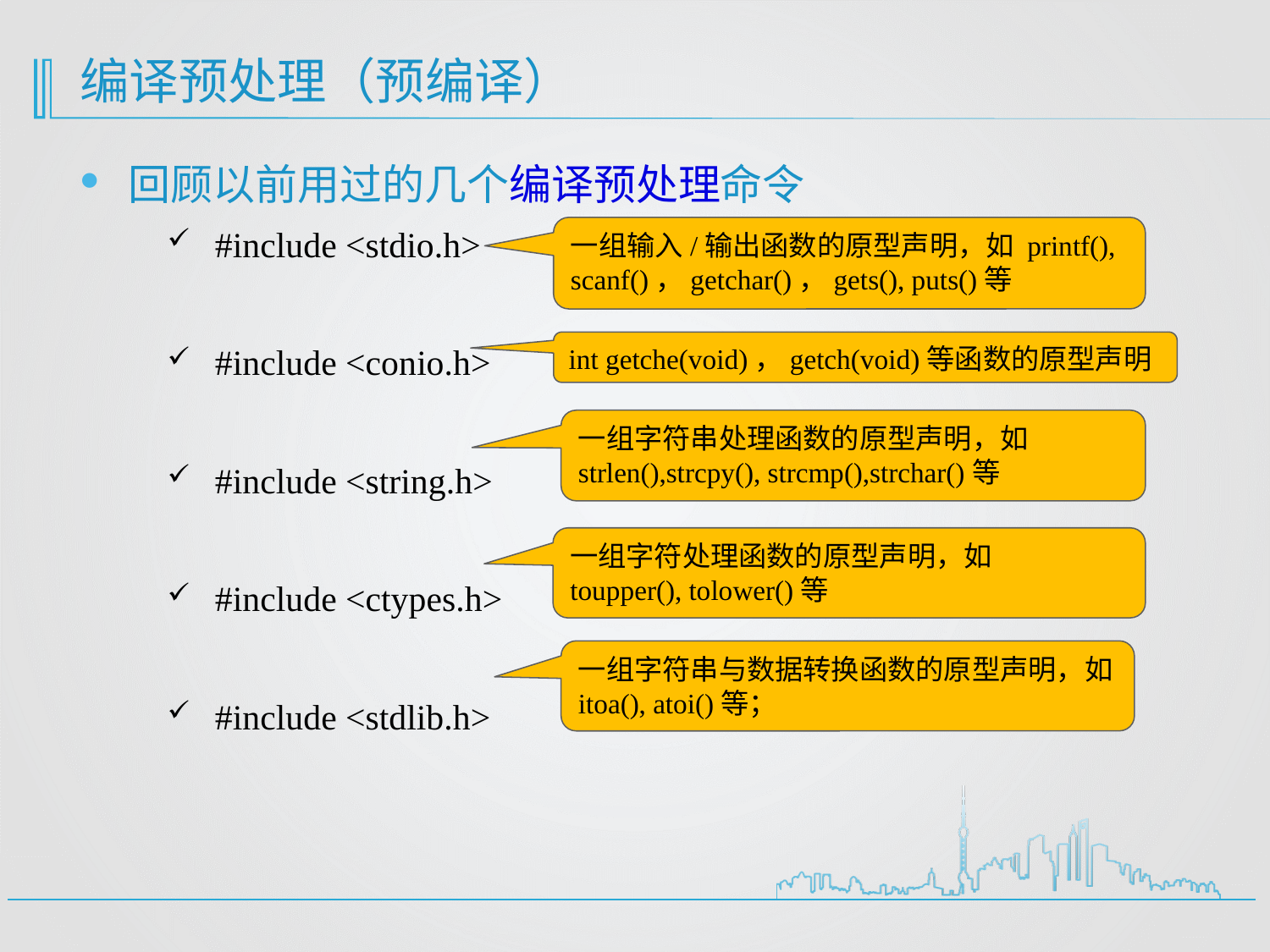

# 编译预处理（预编译）
回顾以前用过的几个编译预处理命令
#include <stdio.h>

#include <conio.h>

#include <string.h>

#include <ctypes.h>

#include <stdlib.h>

一组输入/输出函数的原型声明，如 printf(), scanf()，getchar()，gets(), puts()等
int getche(void)，getch(void)等函数的原型声明

一组字符串处理函数的原型声明，如strlen(),strcpy(), strcmp(),strchar()等
一组字符处理函数的原型声明，如
toupper(), tolower()等
一组字符串与数据转换函数的原型声明，如itoa(), atoi()等；